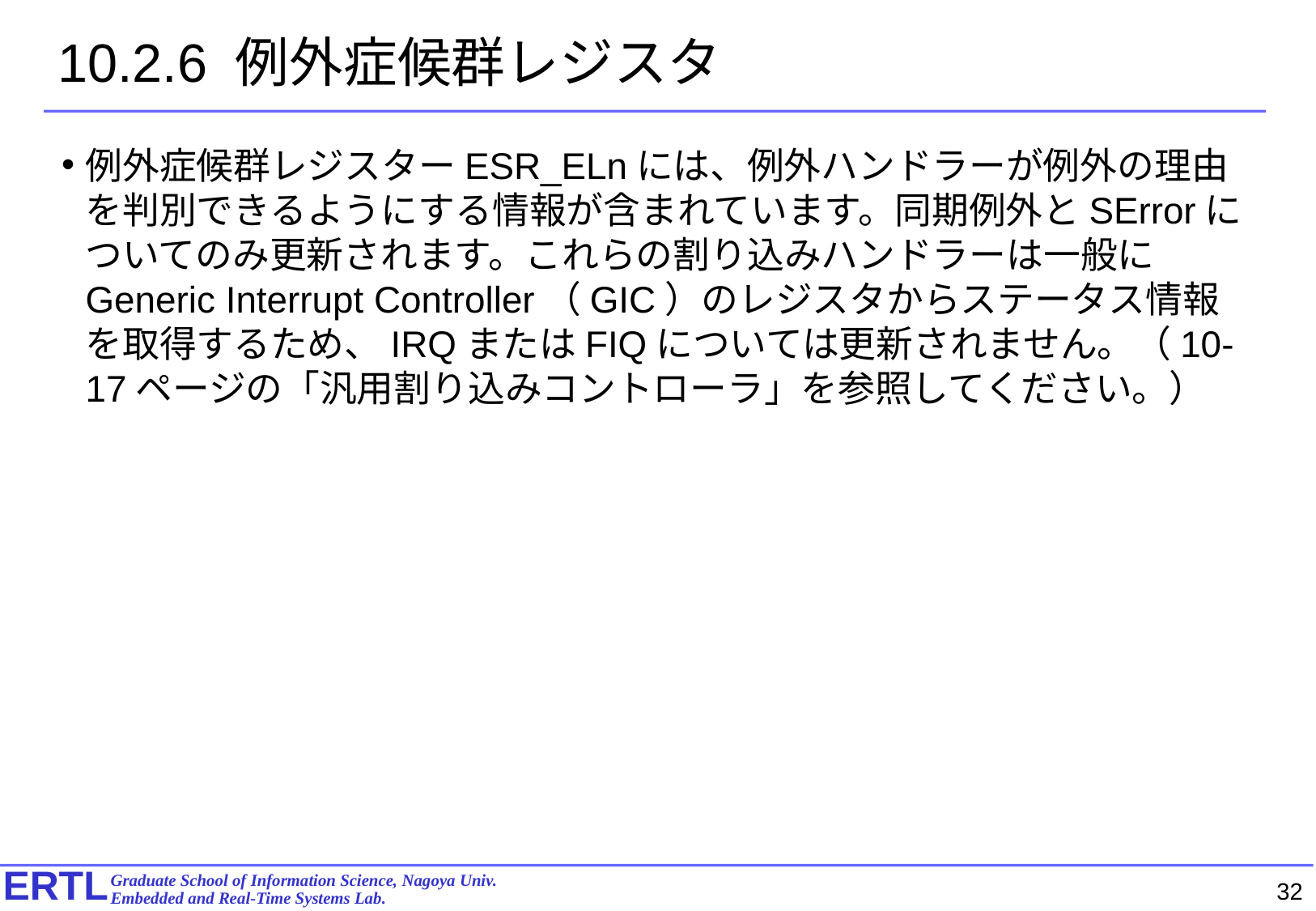

# 10.2.6 例外症候群レジスタ
例外症候群レジスターESR_ELnには、例外ハンドラーが例外の理由を判別できるようにする情報が含まれています。同期例外とSErrorについてのみ更新されます。これらの割り込みハンドラーは一般にGeneric Interrupt Controller（GIC）のレジスタからステータス情報を取得するため、IRQまたはFIQについては更新されません。（10-17ページの「汎用割り込みコントローラ」を参照してください。）
32